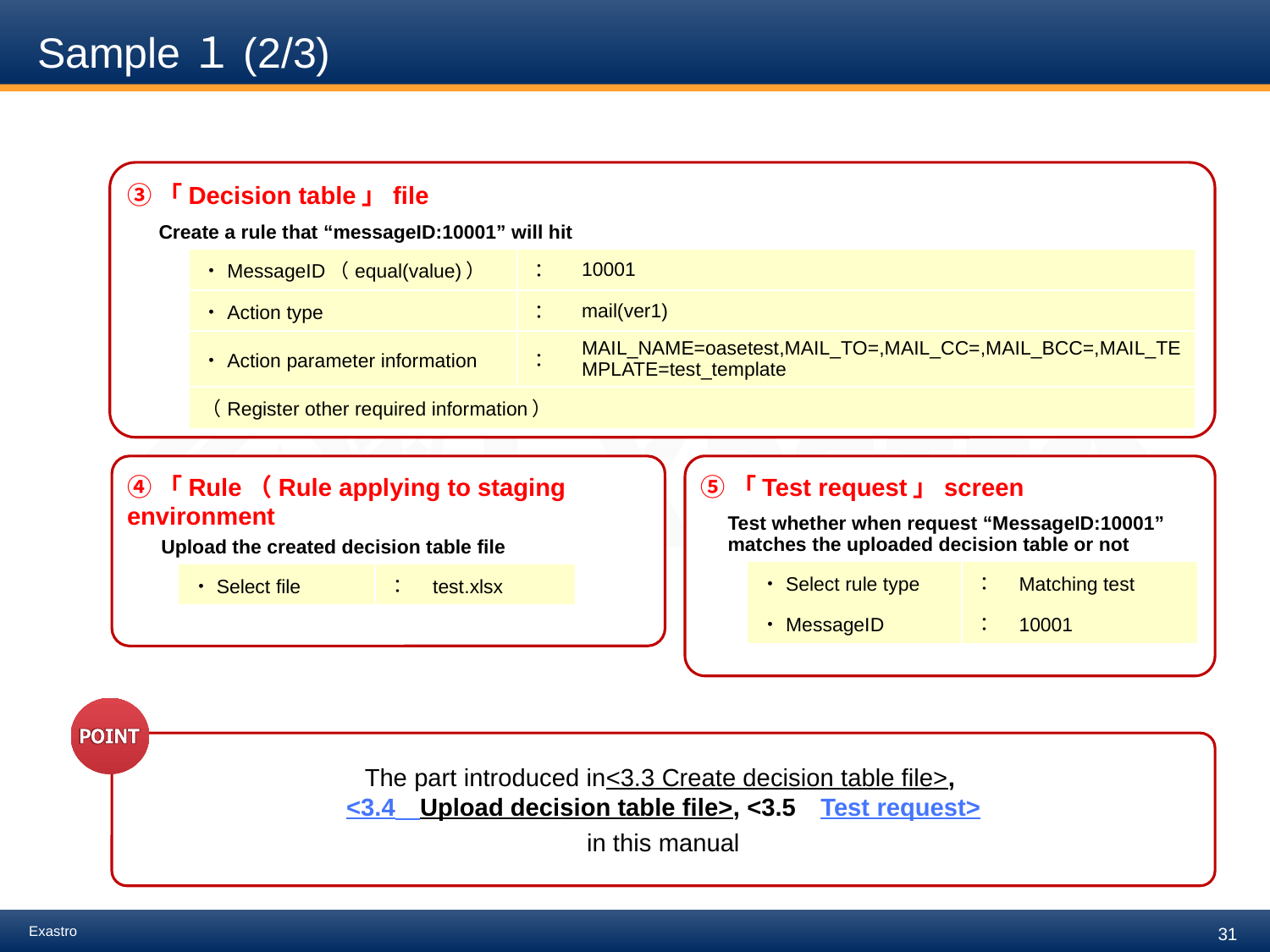

# Sample１(2/3)
③「Decision table」file
| Create a rule that “messageID:10001” will hit |  |  |  |
| --- | --- | --- | --- |
|  | ・MessageID（equal(value)） | ： | 10001 |
|  | ・Action type | ： | mail(ver1) |
|  | ・Action parameter information | ： | MAIL\_NAME=oasetest,MAIL\_TO=,MAIL\_CC=,MAIL\_BCC=,MAIL\_TEMPLATE=test\_template |
|  | （Register other required information） |  |  |
⑤「Test request」screen
④「Rule（Rule applying to staging environment
| Test whether when request “MessageID:10001” matches the uploaded decision table or not |  |  |
| --- | --- | --- |
|  | ・Select rule type | ：　Matching test |
|  | ・MessageID | ：　10001 |
| Upload the created decision table file |  |  |
| --- | --- | --- |
|  | ・Select file | ：　test.xlsx |

The part introduced in<3.3 Create decision table file>,
<3.4　Upload decision table file>, <3.5　Test request>
in this manual